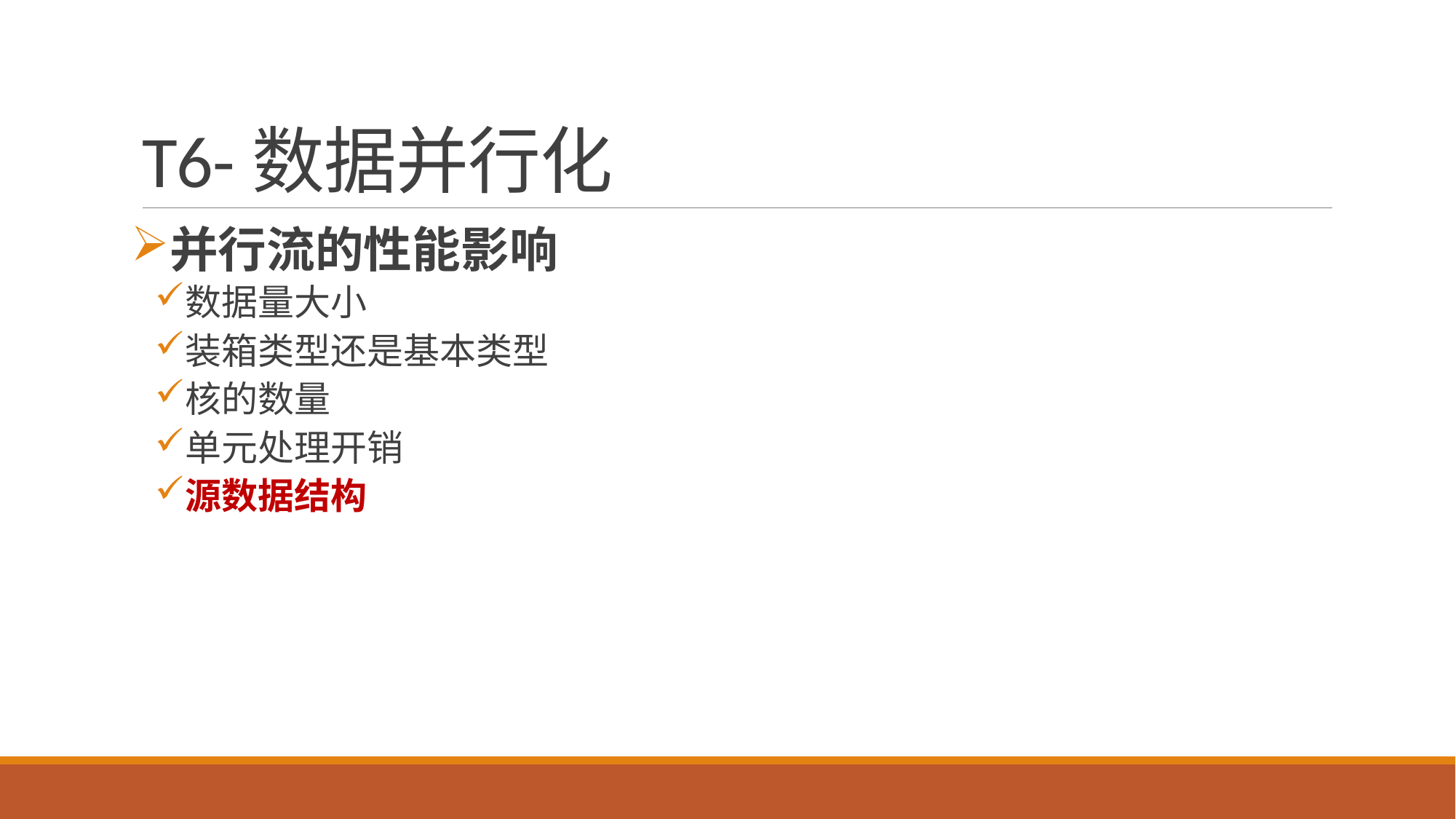

# T6-数据并行化
并行流的性能影响
数据量大小
装箱类型还是基本类型
核的数量
单元处理开销
源数据结构